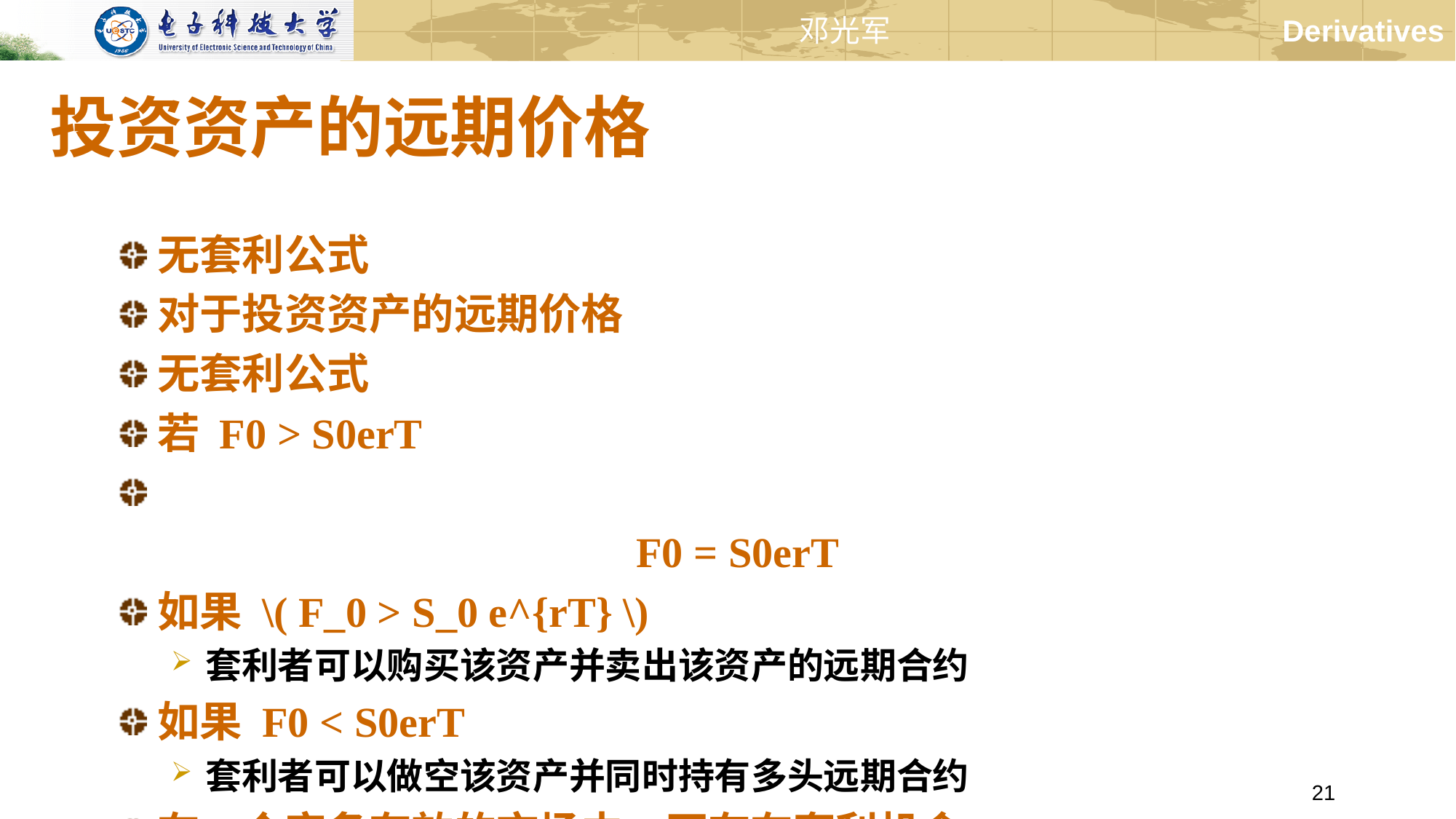

# 投资资产的远期价格
无套利公式
对于投资资产的远期价格
无套利公式
若 F0 > S0erT

F0 = S0erT
如果 \( F_0 > S_0 e^{rT} \)
套利者可以购买该资产并卖出该资产的远期合约
如果 F0 < S0erT
套利者可以做空该资产并同时持有多头远期合约
在一个完备有效的市场中，不存在套利机会。
低买（多）高卖（空）